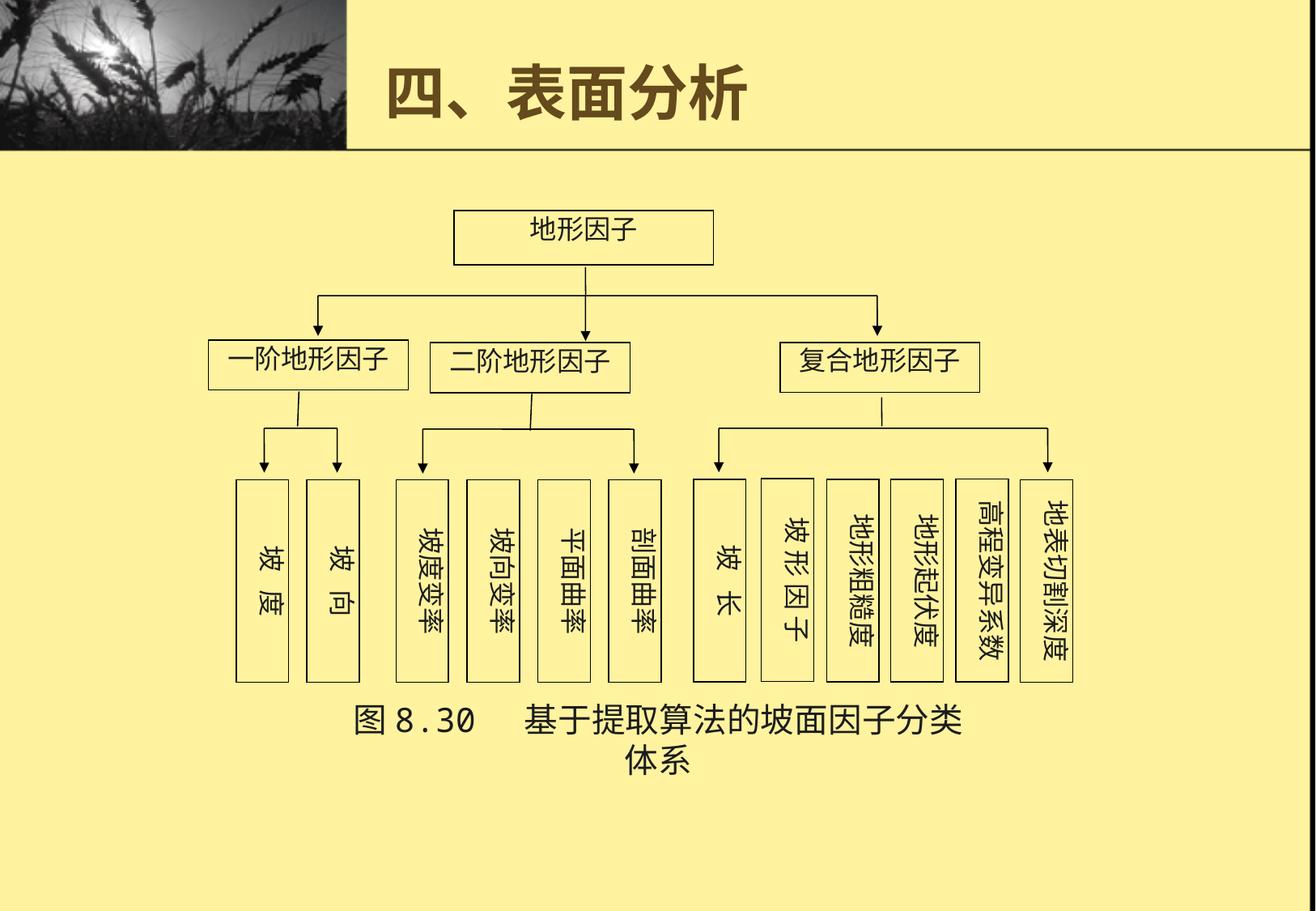

# 四、表面分析

地形因子

一阶地形因子
复合地形因子
二阶地形因子

坡 形 因 子
高程变异系数
坡   长
地形粗糙度
地形起伏度
坡   度

坡   向
坡度变率
坡向变率
平面曲率
剖面曲率
地表切割深度
图8.30  基于提取算法的坡面因子分类体系